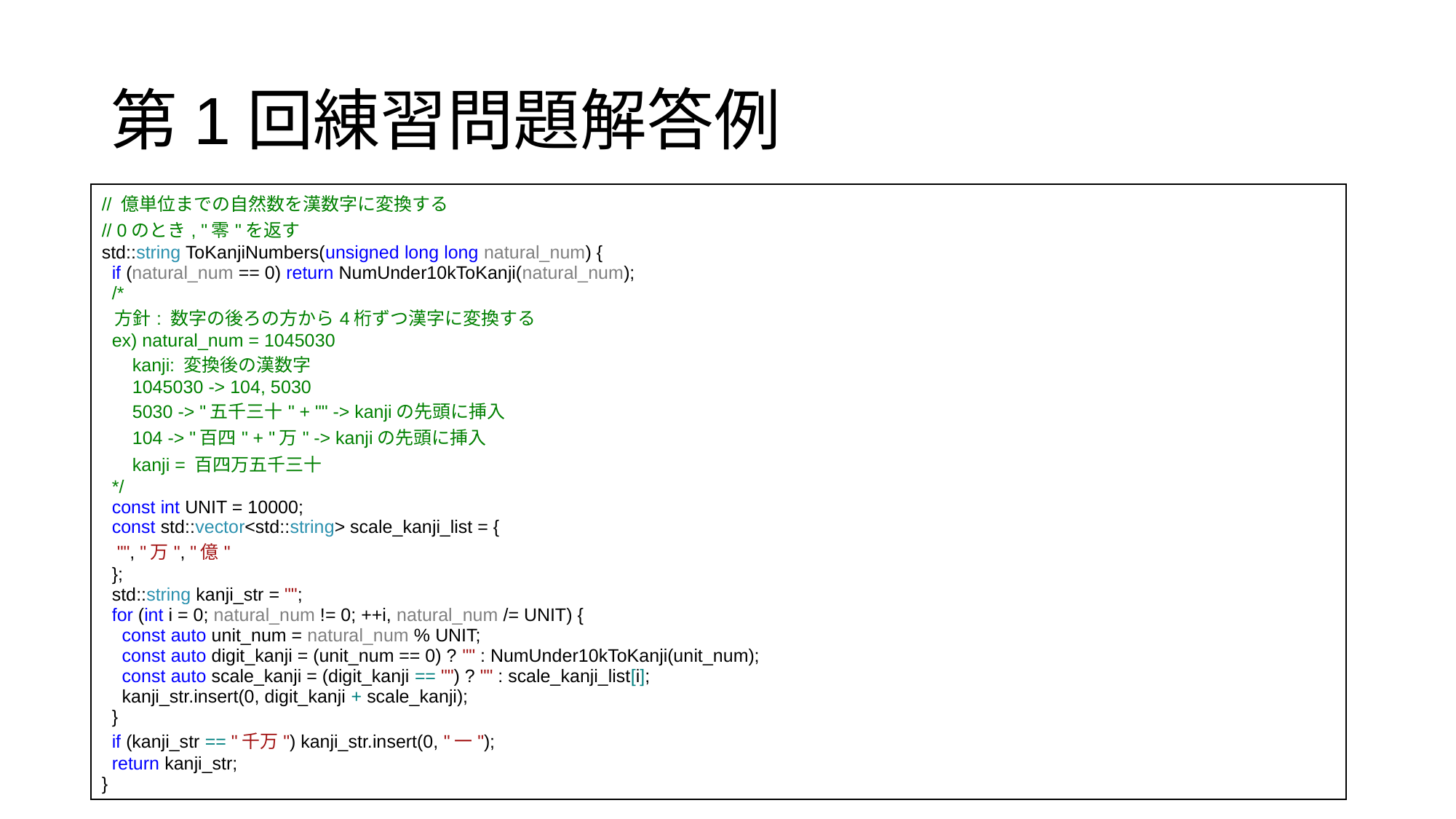

# 第1回練習問題解答例
| // 億単位までの自然数を漢数字に変換する // 0のとき, "零"を返す std::string ToKanjiNumbers(unsigned long long natural\_num) { if (natural\_num == 0) return NumUnder10kToKanji(natural\_num); /\* 方針: 数字の後ろの方から4桁ずつ漢字に変換する ex) natural\_num = 1045030 kanji: 変換後の漢数字 1045030 -> 104, 5030 5030 -> "五千三十" + "" -> kanjiの先頭に挿入 104 -> "百四" + "万" -> kanjiの先頭に挿入 kanji = 百四万五千三十 \*/ const int UNIT = 10000; const std::vector<std::string> scale\_kanji\_list = { "", "万", "億" }; std::string kanji\_str = ""; for (int i = 0; natural\_num != 0; ++i, natural\_num /= UNIT) { const auto unit\_num = natural\_num % UNIT; const auto digit\_kanji = (unit\_num == 0) ? "" : NumUnder10kToKanji(unit\_num); const auto scale\_kanji = (digit\_kanji == "") ? "" : scale\_kanji\_list[i]; kanji\_str.insert(0, digit\_kanji + scale\_kanji); } if (kanji\_str == "千万") kanji\_str.insert(0, "一"); return kanji\_str; } |
| --- |